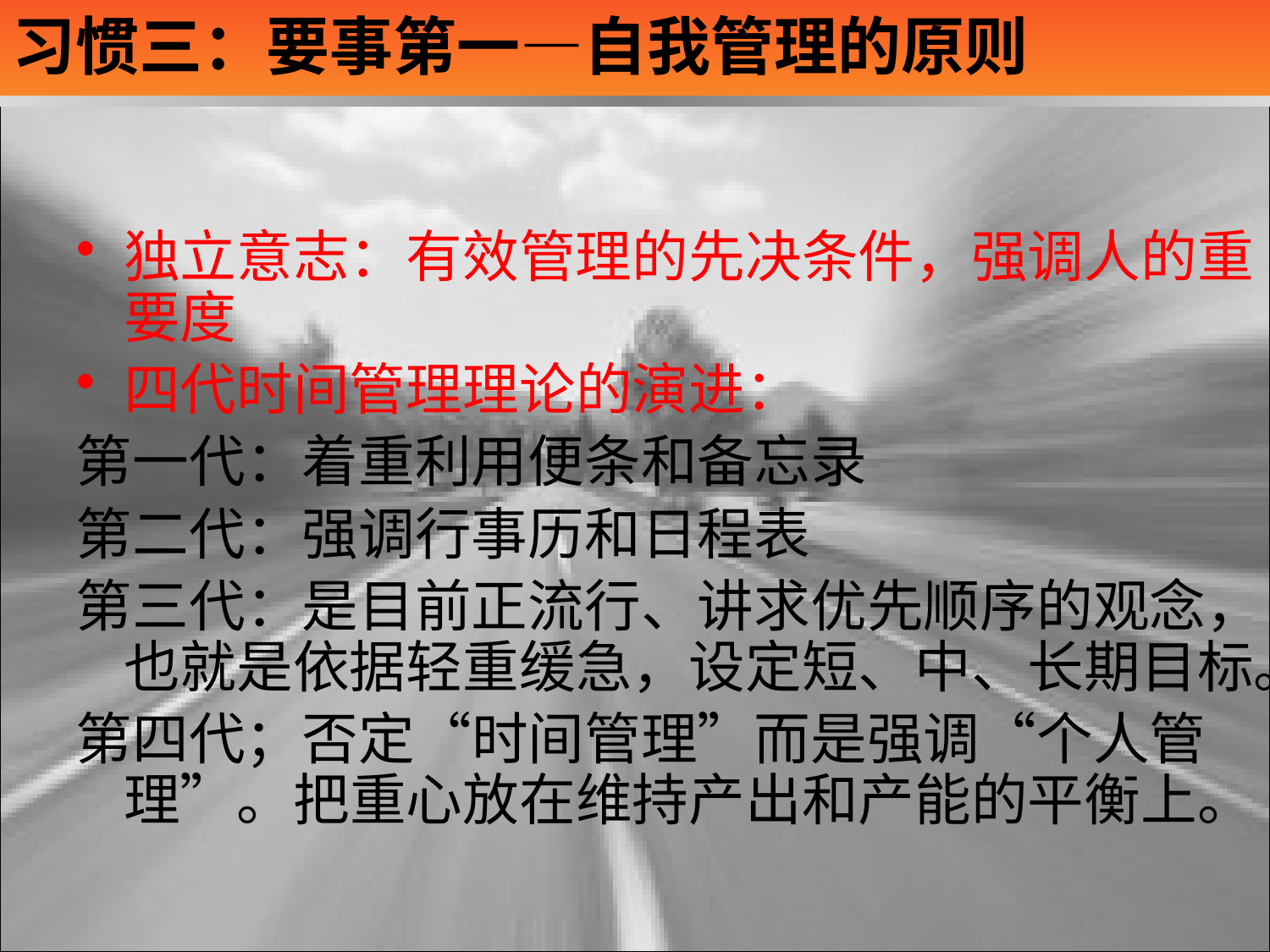

# 习惯三：要事第一—自我管理的原则
独立意志：有效管理的先决条件，强调人的重要度
四代时间管理理论的演进：
第一代：着重利用便条和备忘录
第二代：强调行事历和日程表
第三代：是目前正流行、讲求优先顺序的观念，也就是依据轻重缓急，设定短、中、长期目标。
第四代；否定“时间管理”而是强调“个人管理”。把重心放在维持产出和产能的平衡上。